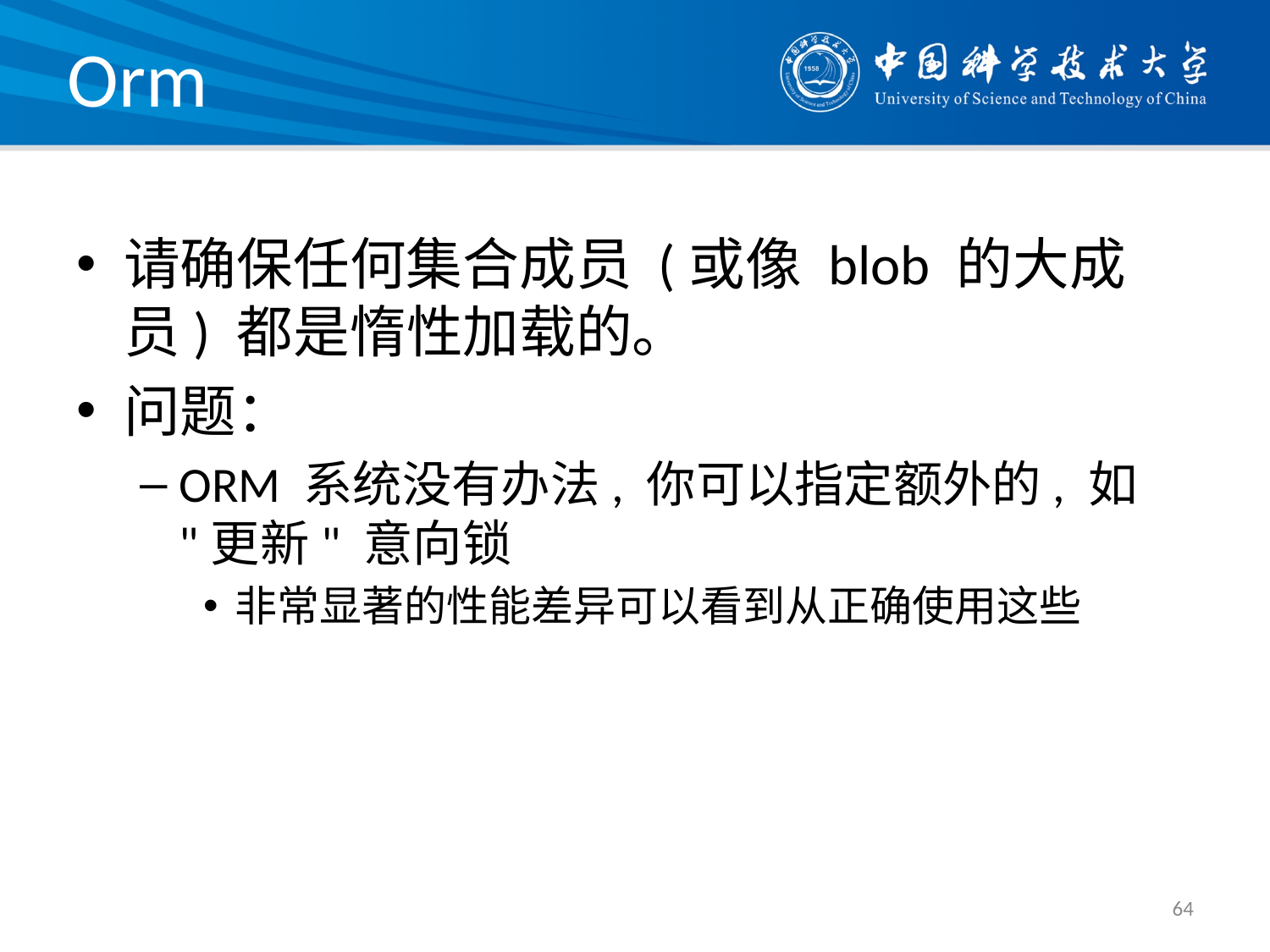

# Orm
请确保任何集合成员 (或像 blob 的大成员) 都是惰性加载的。
问题：
ORM 系统没有办法, 你可以指定额外的, 如 "更新" 意向锁
非常显著的性能差异可以看到从正确使用这些
64